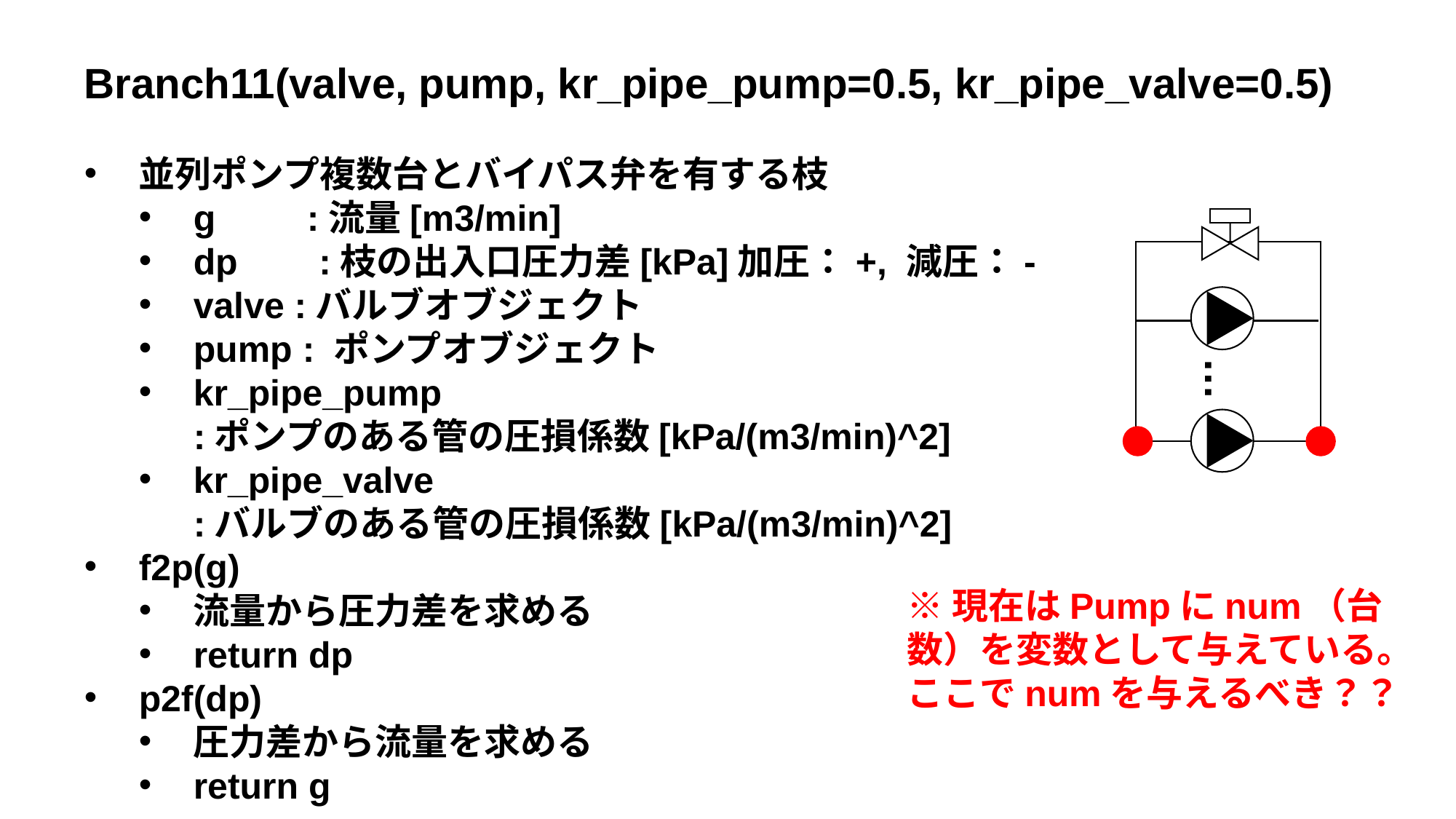

Branch11(valve, pump, kr_pipe_pump=0.5, kr_pipe_valve=0.5)
並列ポンプ複数台とバイパス弁を有する枝
g         :流量[m3/min]
dp        :枝の出入口圧力差[kPa]加圧：+, 減圧：-
valve :バルブオブジェクト
pump : ポンプオブジェクト
kr_pipe_pump   :ポンプのある管の圧損係数[kPa/(m3/min)^2]
kr_pipe_valve    :バルブのある管の圧損係数[kPa/(m3/min)^2]
f2p(g)
流量から圧力差を求める
return dp
p2f(dp)
圧力差から流量を求める
return g

…

※現在はPumpにnum（台数）を変数として与えている。
ここでnumを与えるべき？？